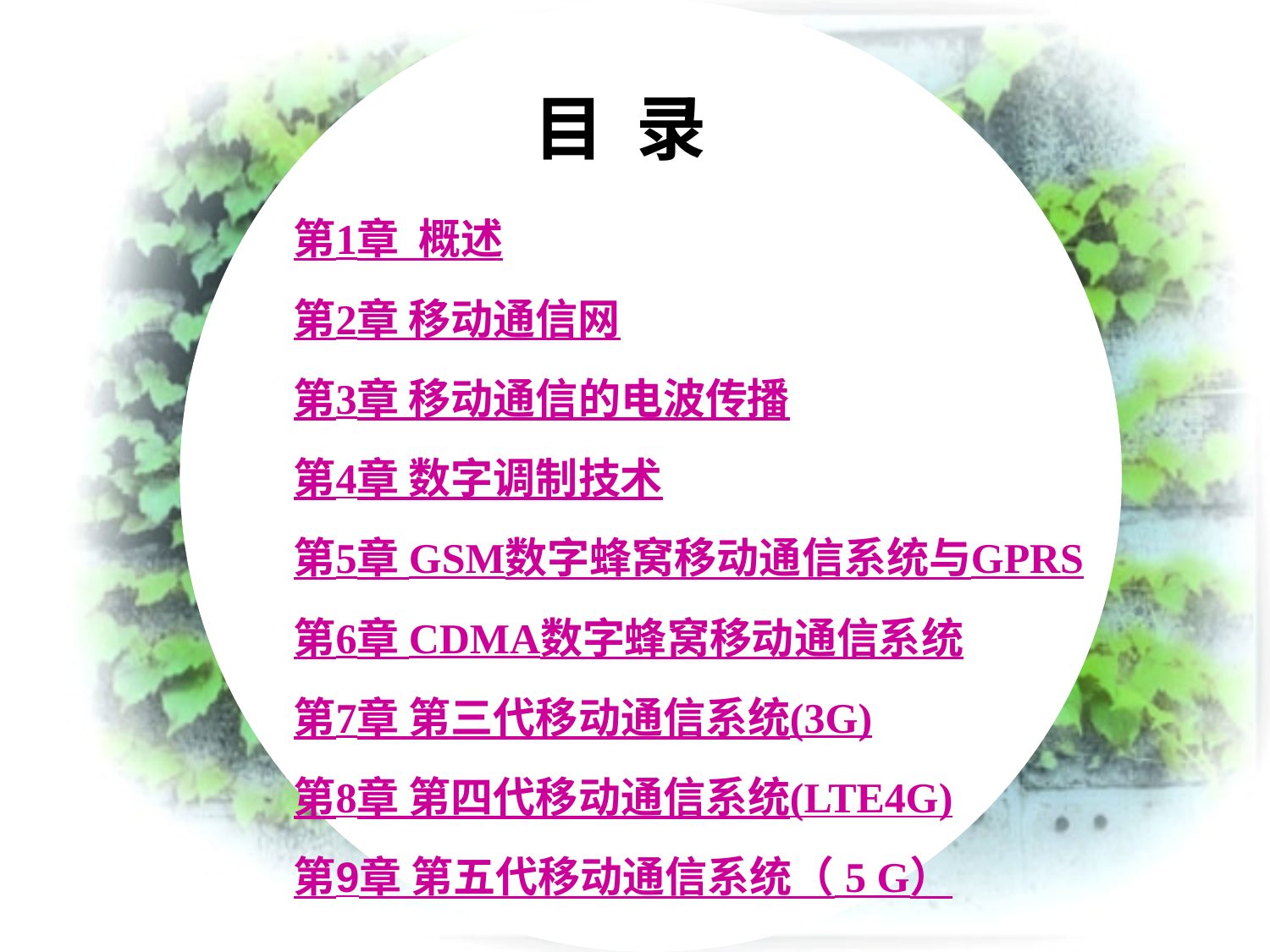

目  录
第1章  概述
第2章 移动通信网
第3章 移动通信的电波传播
第4章 数字调制技术
第5章 GSM数字蜂窝移动通信系统与GPRS
第6章 CDMA数字蜂窝移动通信系统
第7章 第三代移动通信系统(3G)
第8章 第四代移动通信系统(LTE4G)
第9章 第五代移动通信系统（ 5 G）